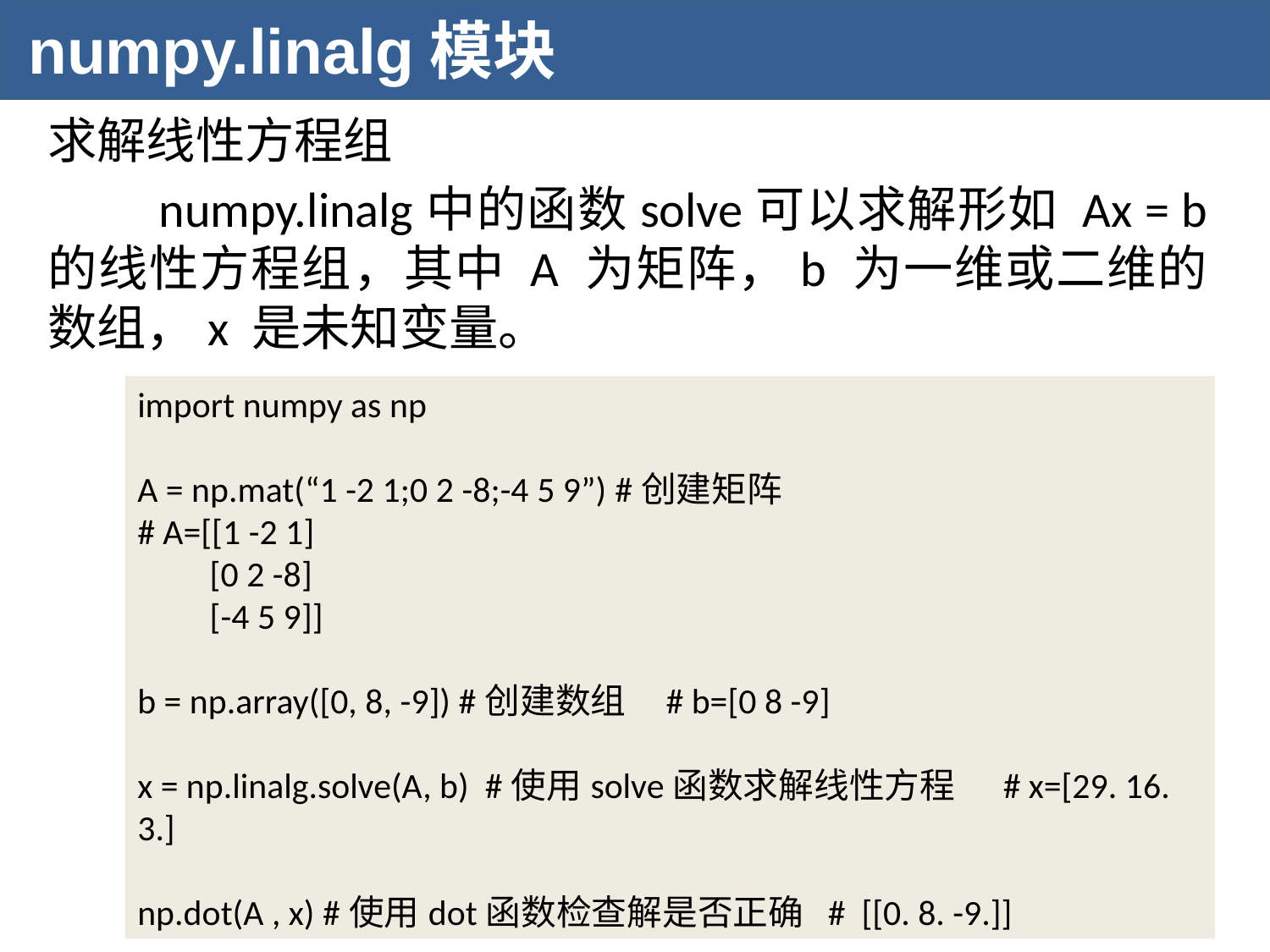

numpy.linalg模块
求解线性方程组
         numpy.linalg中的函数solve可以求解形如 Ax = b 的线性方程组，其中 A 为矩阵，b 为一维或二维的数组，x 是未知变量。
import numpy as np

A = np.mat(“1 -2 1;0 2 -8;-4 5 9”) #创建矩阵
# A=[[1 -2 1]
         [0 2 -8]
         [-4 5 9]]

b = np.array([0, 8, -9]) #创建数组    # b=[0 8 -9]

x = np.linalg.solve(A, b)  #使用solve函数求解线性方程     # x=[29. 16. 3.]

np.dot(A , x) #使用dot函数检查解是否正确  #  [[0. 8. -9.]]